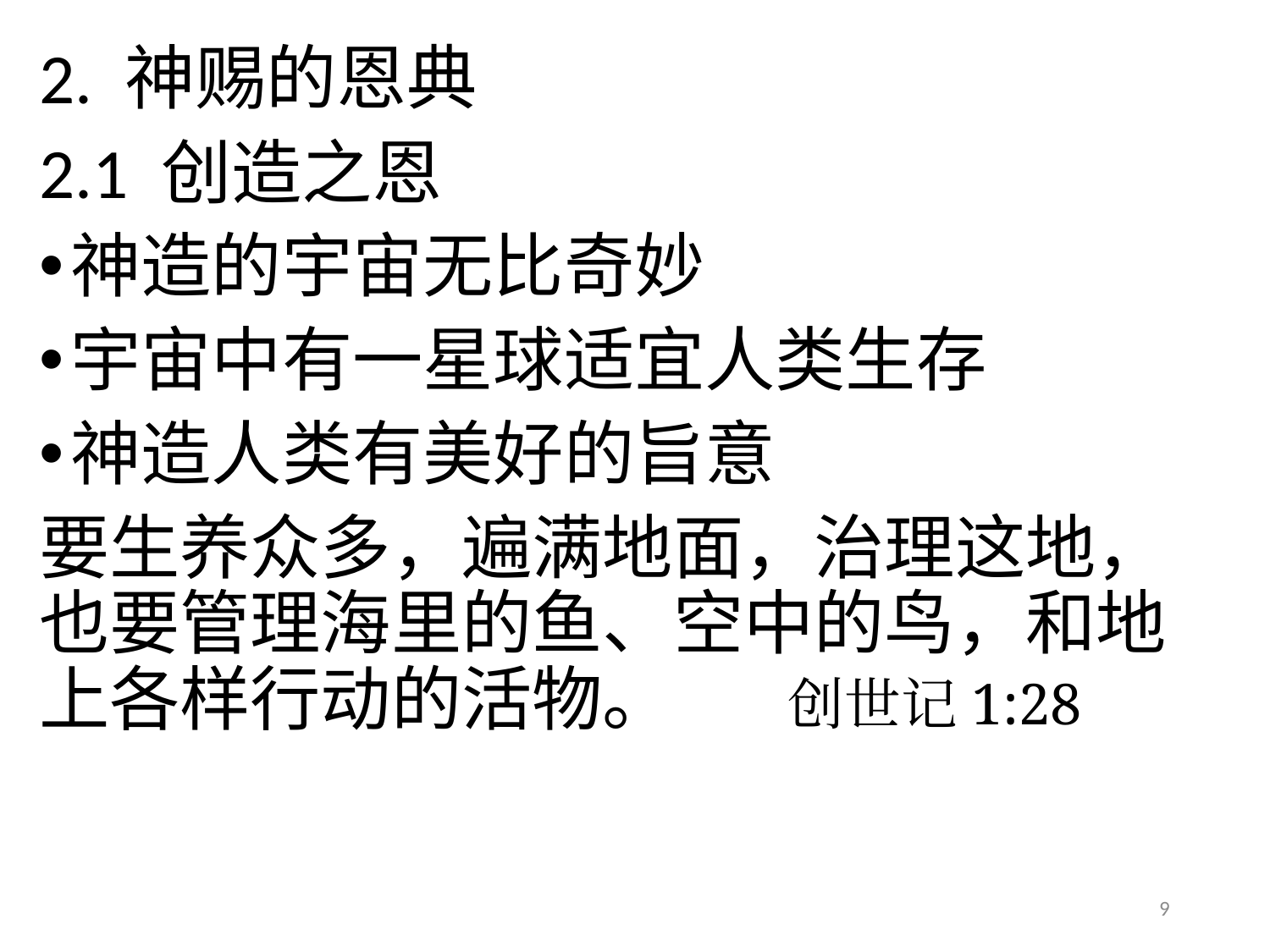

# 2. 神赐的恩典
2.1 创造之恩
神造的宇宙无比奇妙
宇宙中有一星球适宜人类生存
神造人类有美好的旨意
要生养众多，遍满地面，治理这地，也要管理海里的鱼、空中的鸟，和地上各样行动的活物。        创世记1:28

9